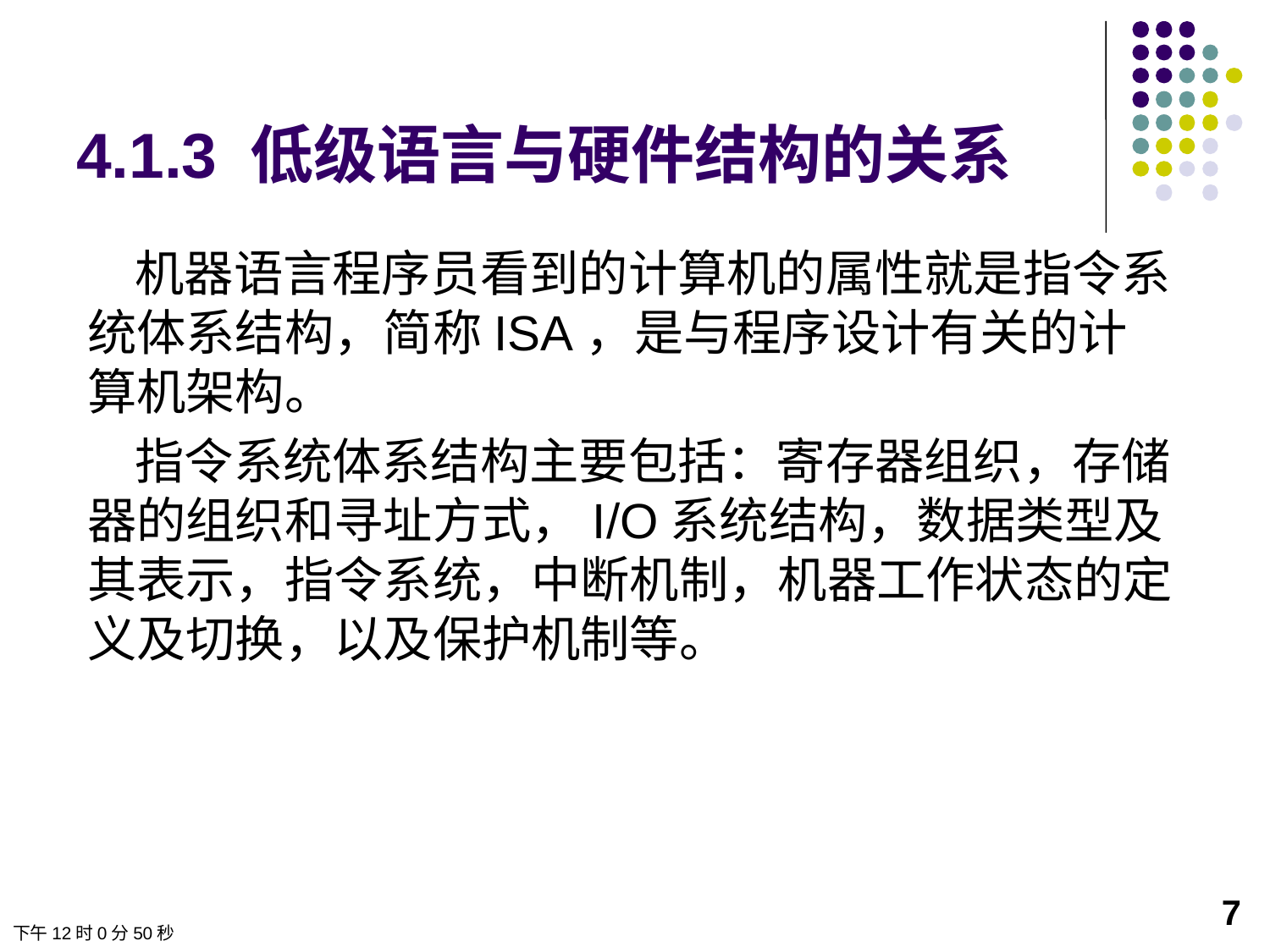

# 4.1.3 低级语言与硬件结构的关系
机器语言程序员看到的计算机的属性就是指令系统体系结构，简称ISA，是与程序设计有关的计算机架构。
指令系统体系结构主要包括：寄存器组织，存储器的组织和寻址方式，I/O系统结构，数据类型及其表示，指令系统，中断机制，机器工作状态的定义及切换，以及保护机制等。
7
下午12时0分50秒